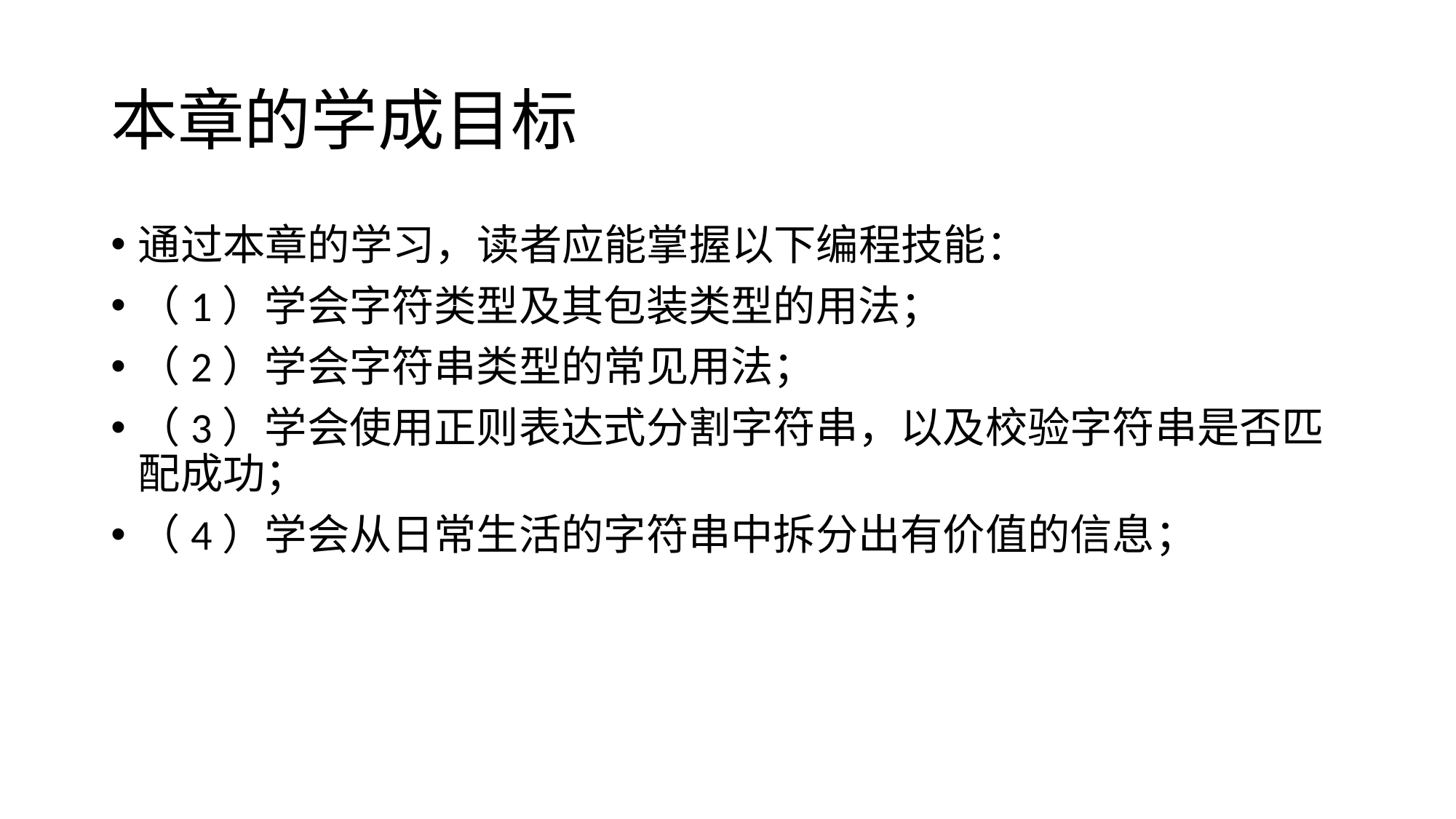

# 本章的学成目标
通过本章的学习，读者应能掌握以下编程技能：
（1）学会字符类型及其包装类型的用法；
（2）学会字符串类型的常见用法；
（3）学会使用正则表达式分割字符串，以及校验字符串是否匹配成功；
（4）学会从日常生活的字符串中拆分出有价值的信息；